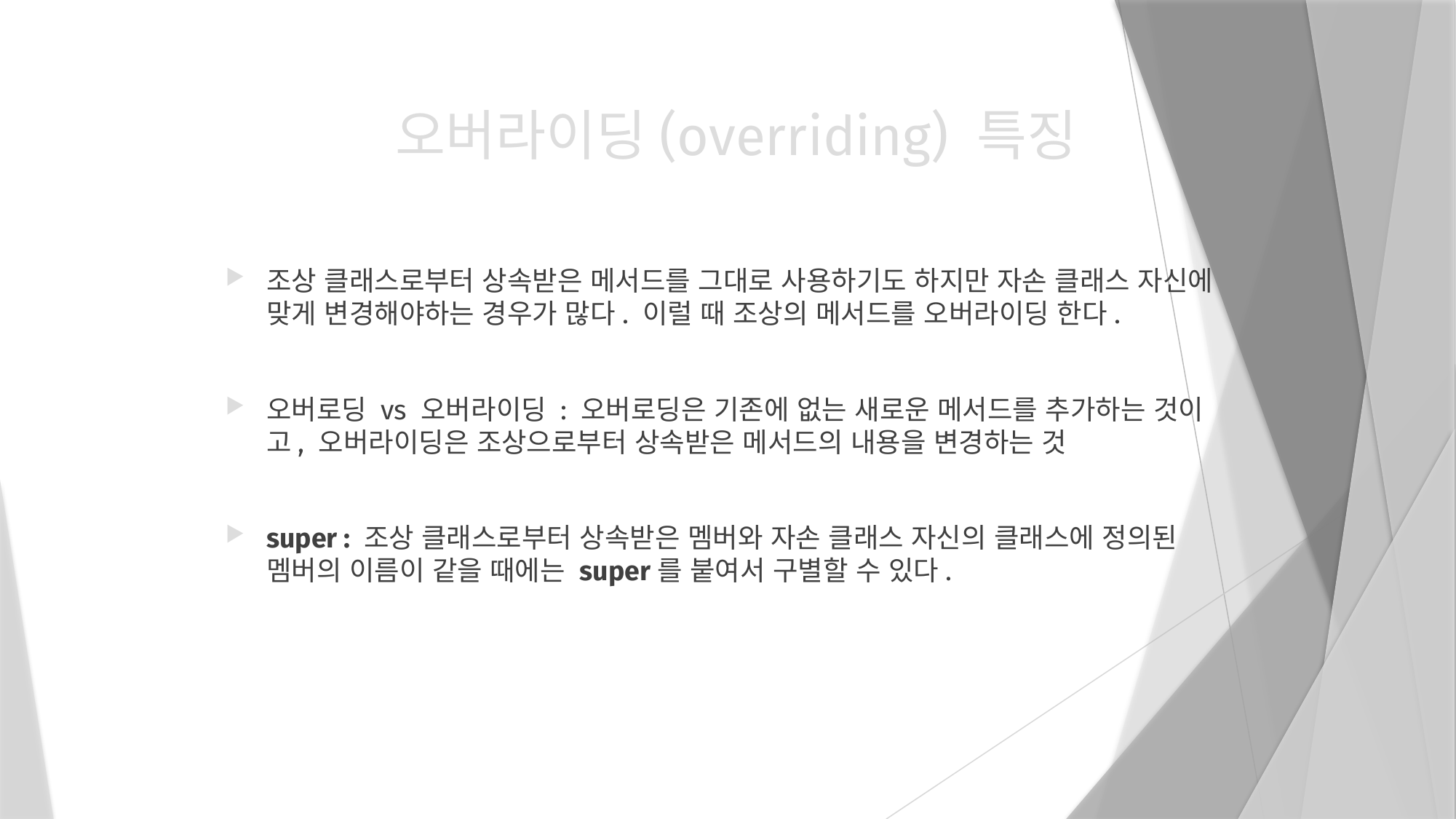

# 오버라이딩(overriding) 특징
조상 클래스로부터 상속받은 메서드를 그대로 사용하기도 하지만 자손 클래스 자신에 맞게 변경해야하는 경우가 많다. 이럴 때 조상의 메서드를 오버라이딩 한다.

오버로딩 vs 오버라이딩 : 오버로딩은 기존에 없는 새로운 메서드를 추가하는 것이고, 오버라이딩은 조상으로부터 상속받은 메서드의 내용을 변경하는 것

super : 조상 클래스로부터 상속받은 멤버와 자손 클래스 자신의 클래스에 정의된 멤버의 이름이 같을 때에는 super를 붙여서 구별할 수 있다.